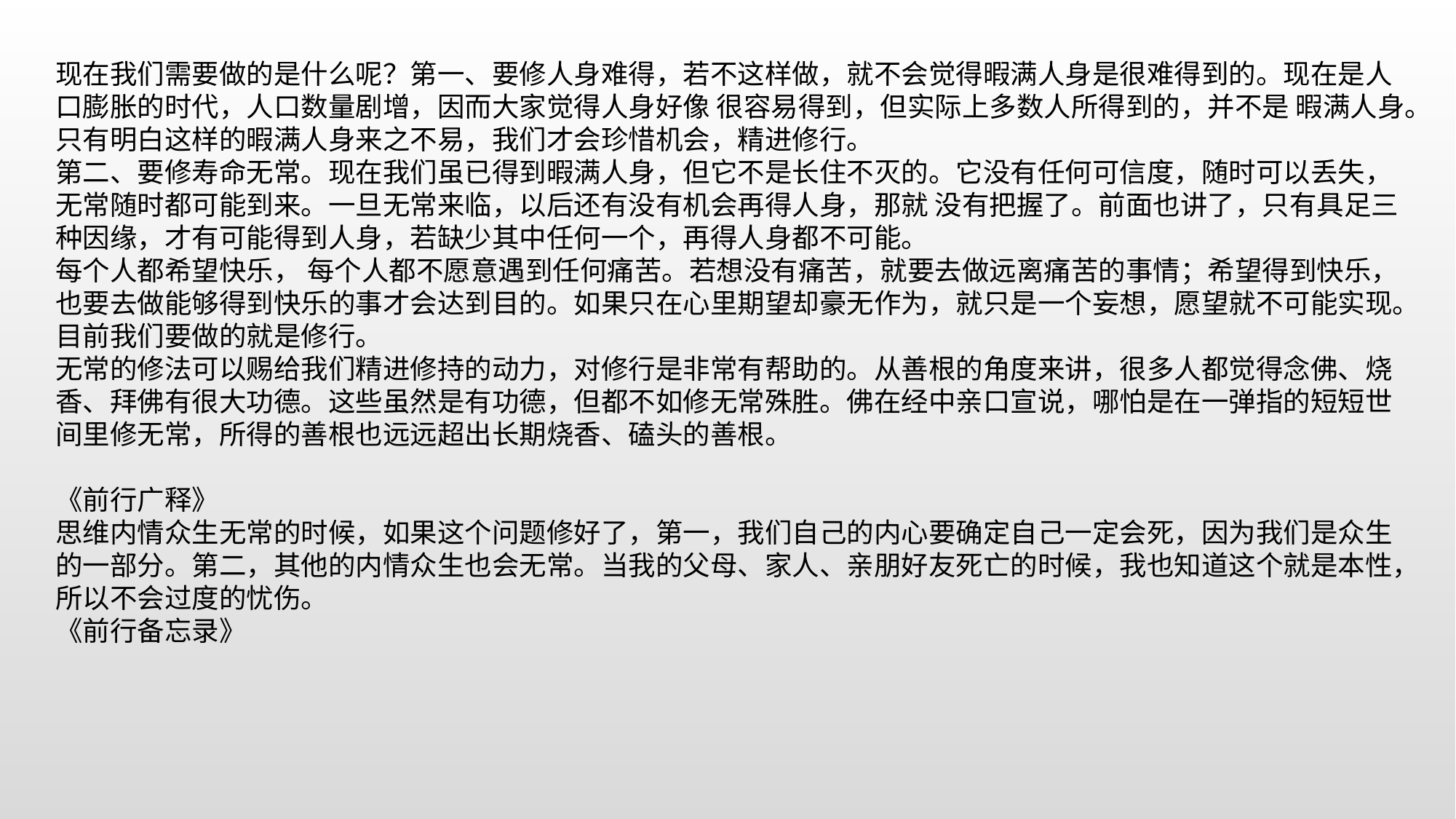

现在我们需要做的是什么呢？第一、要修人身难得，若不这样做，就不会觉得暇满人身是很难得到的。现在是人口膨胀的时代，人口数量剧增，因而大家觉得人身好像 很容易得到，但实际上多数人所得到的，并不是 暇满人身。只有明白这样的暇满人身来之不易，我们才会珍惜机会，精进修行。
第二、要修寿命无常。现在我们虽已得到暇满人身，但它不是长住不灭的。它没有任何可信度，随时可以丢失，无常随时都可能到来。一旦无常来临，以后还有没有机会再得人身，那就 没有把握了。前面也讲了，只有具足三种因缘，才有可能得到人身，若缺少其中任何一个，再得人身都不可能。
每个人都希望快乐， 每个人都不愿意遇到任何痛苦。若想没有痛苦，就要去做远离痛苦的事情；希望得到快乐，也要去做能够得到快乐的事才会达到目的。如果只在心里期望却豪无作为，就只是一个妄想，愿望就不可能实现。目前我们要做的就是修行。
无常的修法可以赐给我们精进修持的动力，对修行是非常有帮助的。从善根的角度来讲，很多人都觉得念佛、烧香、拜佛有很大功德。这些虽然是有功德，但都不如修无常殊胜。佛在经中亲口宣说，哪怕是在一弹指的短短世间里修无常，所得的善根也远远超出长期烧香、磕头的善根。
《前行广释》
思维内情众生无常的时候，如果这个问题修好了，第一，我们自己的内心要确定自己一定会死，因为我们是众生的一部分。第二，其他的内情众生也会无常。当我的父母、家人、亲朋好友死亡的时候，我也知道这个就是本性，所以不会过度的忧伤。
《前行备忘录》